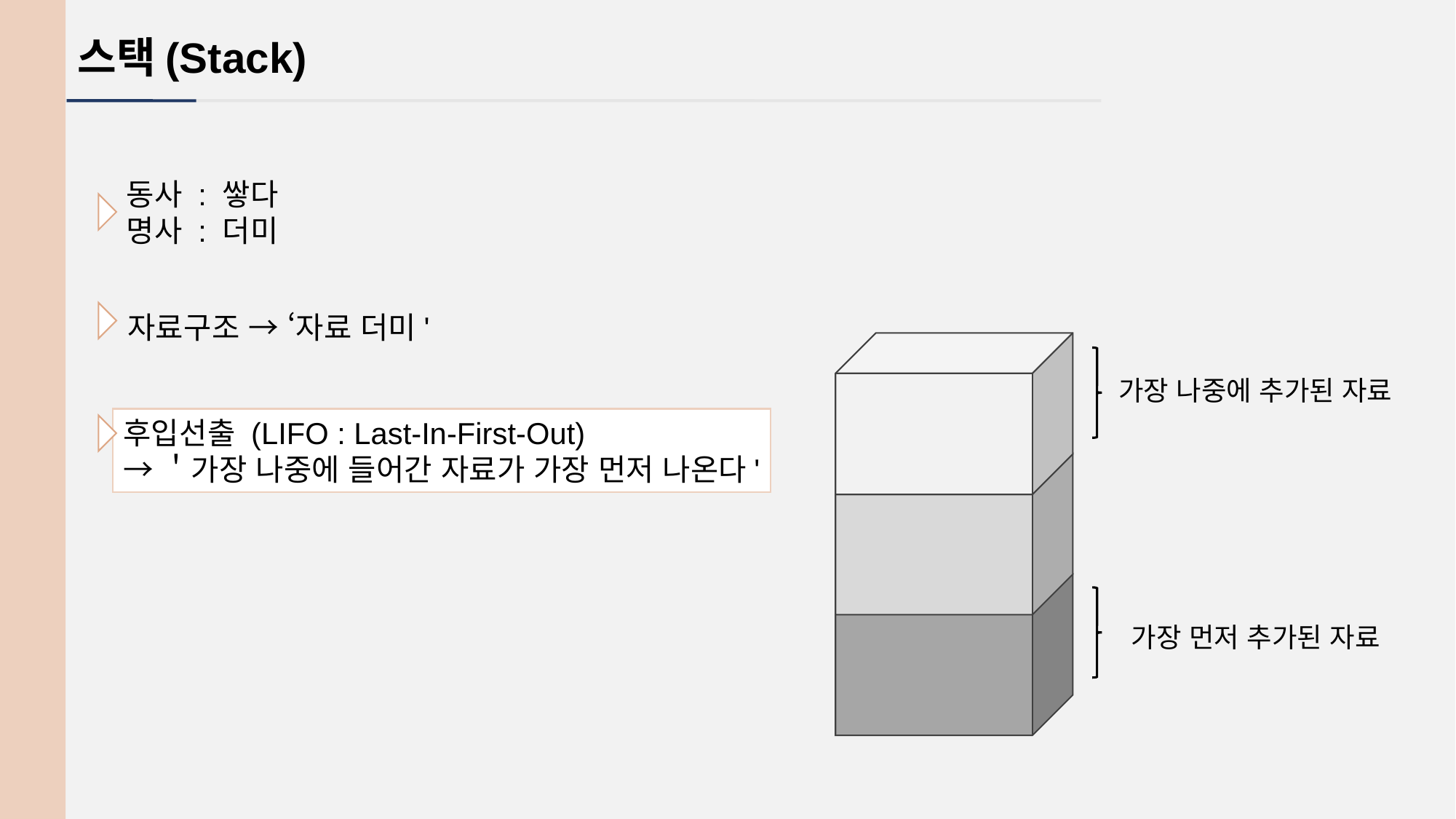

스택(Stack)

동사 : 쌓다
명사 : 더미

자료구조 → ‘자료 더미'

가장 나중에 추가된 자료

가장 먼저 추가된 자료
후입선출 (LIFO : Last-In-First-Out)
→＇가장 나중에 들어간 자료가 가장 먼저 나온다'